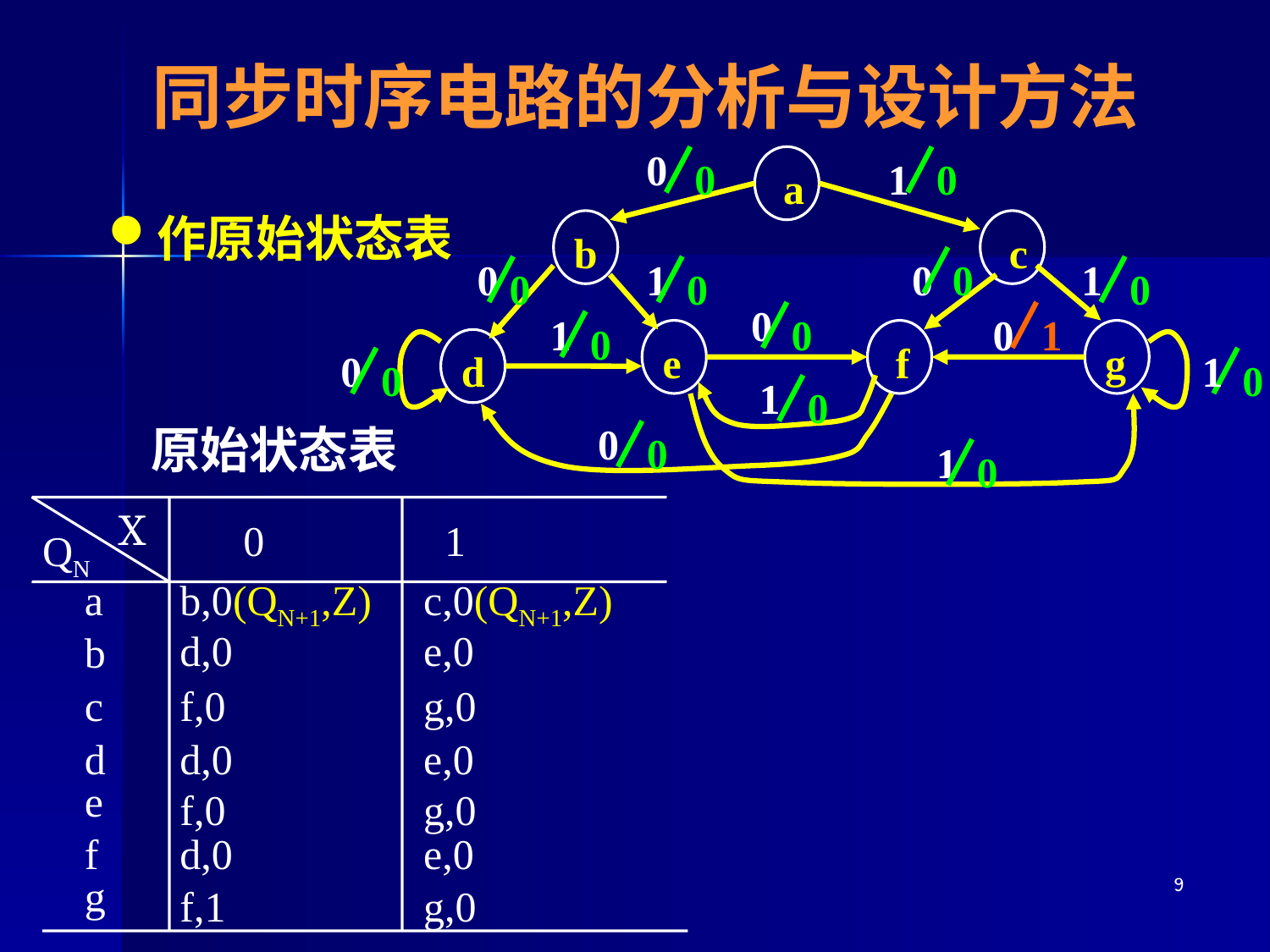

# 同步时序电路的分析与设计方法
0
0

0

1

a

b

c
0

0
1

0
0

0
1
0

0
0

1

0
0

1

e

f

g

d

0

0
1

0

1

0

0
0

1
0

作原始状态表
原始状态表

X

0
1
  QN

a
b
c
d
e
f
g
b,0(QN+1,Z)
c,0(QN+1,Z)
d,0
e,0
f,0
g,0
d,0
e,0
f,0
g,0
d,0
e,0
9
f,1
g,0